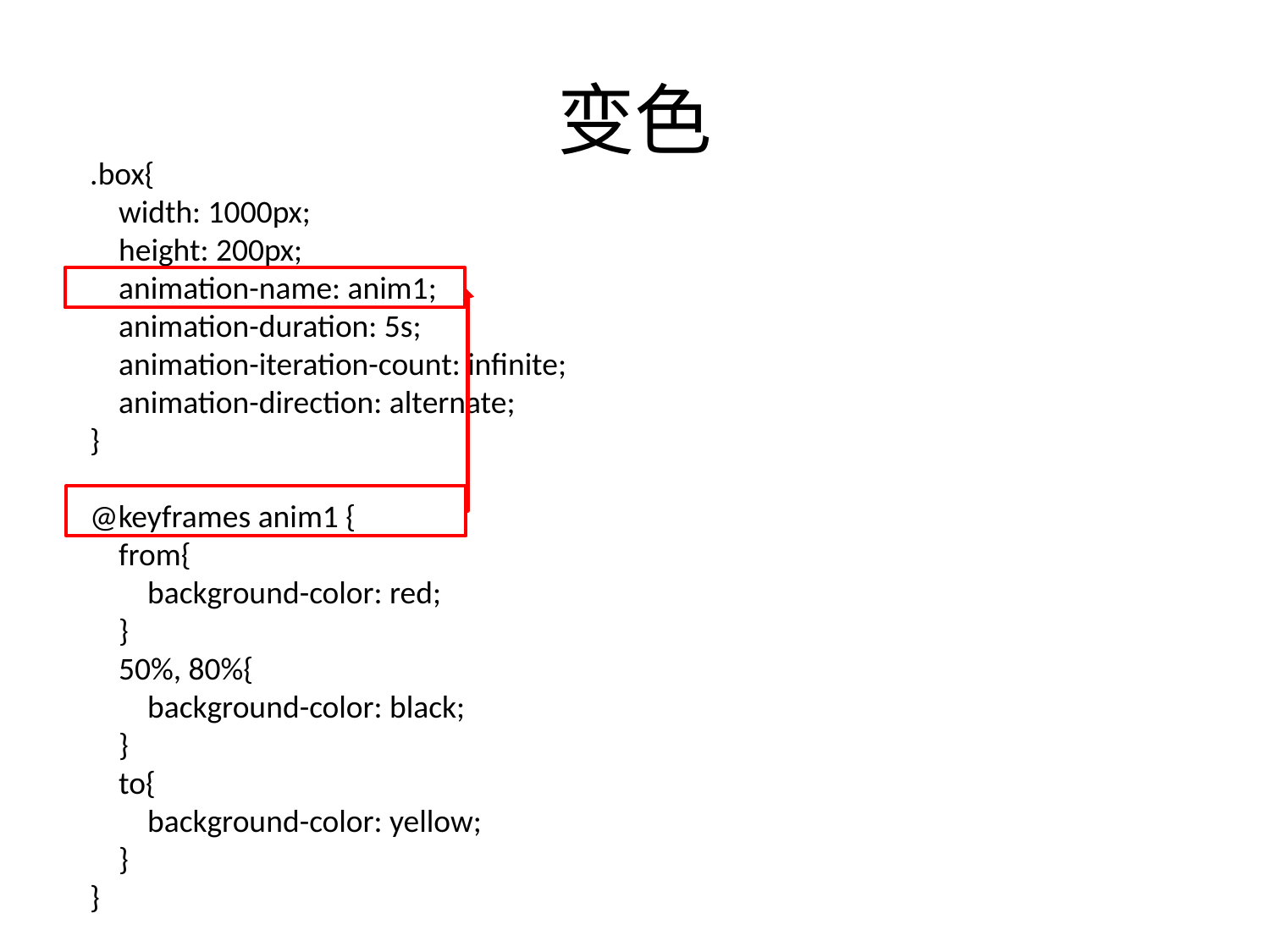

# 变色

        .box{
            width: 1000px;
            height: 200px;
            animation-name: anim1;
            animation-duration: 5s;
            animation-iteration-count: infinite;
            animation-direction: alternate;
        }

        @keyframes anim1 {
            from{
                background-color: red;
            }
            50%, 80%{
                background-color: black;
            }
            to{
                background-color: yellow;
            }
        }